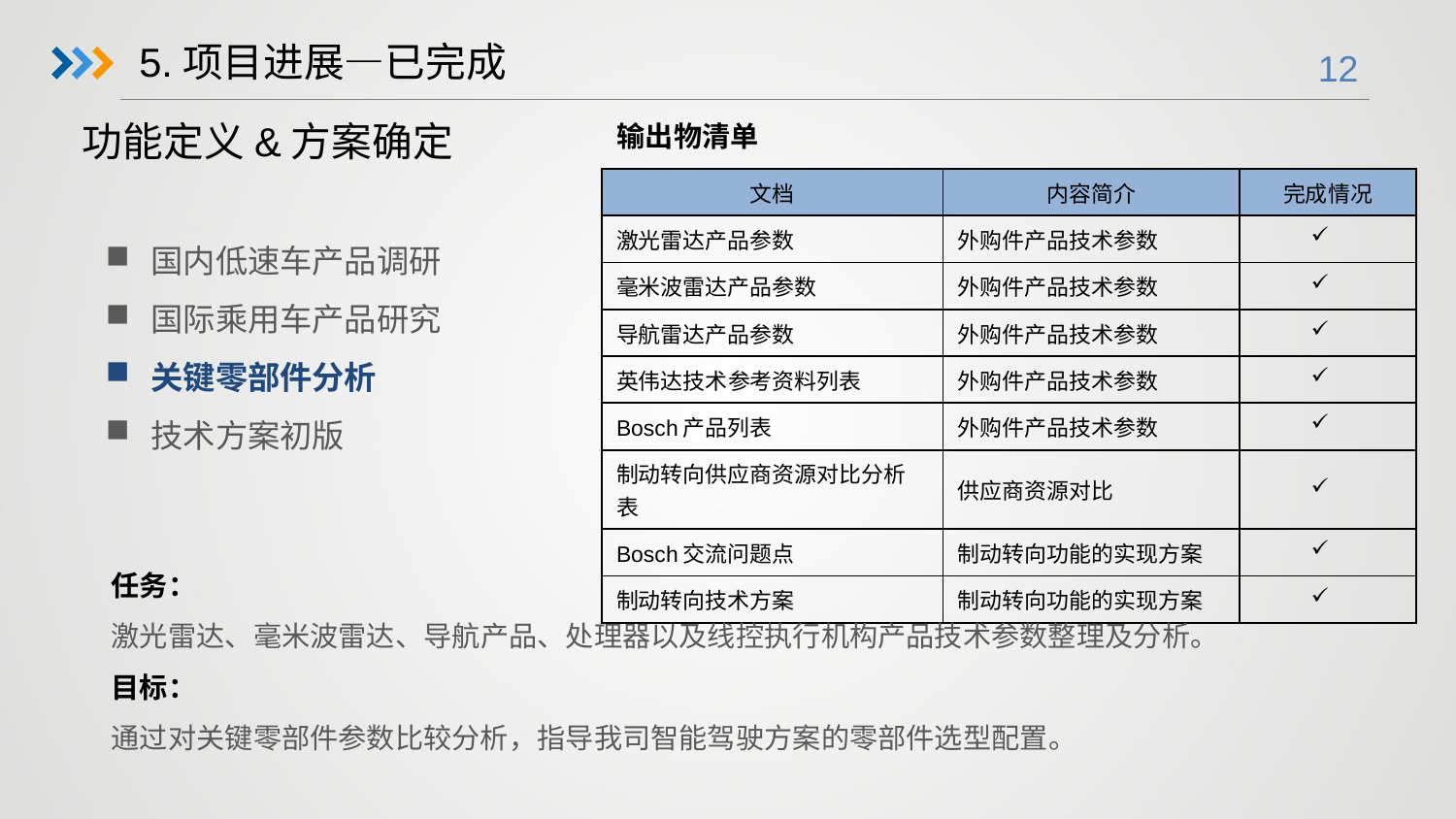

5.项目进展—已完成
功能定义&方案确定
输出物清单
| 文档 | 内容简介 | 完成情况 |
| --- | --- | --- |
| 激光雷达产品参数 | 外购件产品技术参数 |  |
| 毫米波雷达产品参数 | 外购件产品技术参数 |  |
| 导航雷达产品参数 | 外购件产品技术参数 |  |
| 英伟达技术参考资料列表 | 外购件产品技术参数 |  |
| Bosch产品列表 | 外购件产品技术参数 |  |
| 制动转向供应商资源对比分析表 | 供应商资源对比 |  |
| Bosch交流问题点 | 制动转向功能的实现方案 |  |
| 制动转向技术方案 | 制动转向功能的实现方案 |  |
国内低速车产品调研
国际乘用车产品研究
关键零部件分析
技术方案初版
任务：
激光雷达、毫米波雷达、导航产品、处理器以及线控执行机构产品技术参数整理及分析。
目标：
通过对关键零部件参数比较分析，指导我司智能驾驶方案的零部件选型配置。